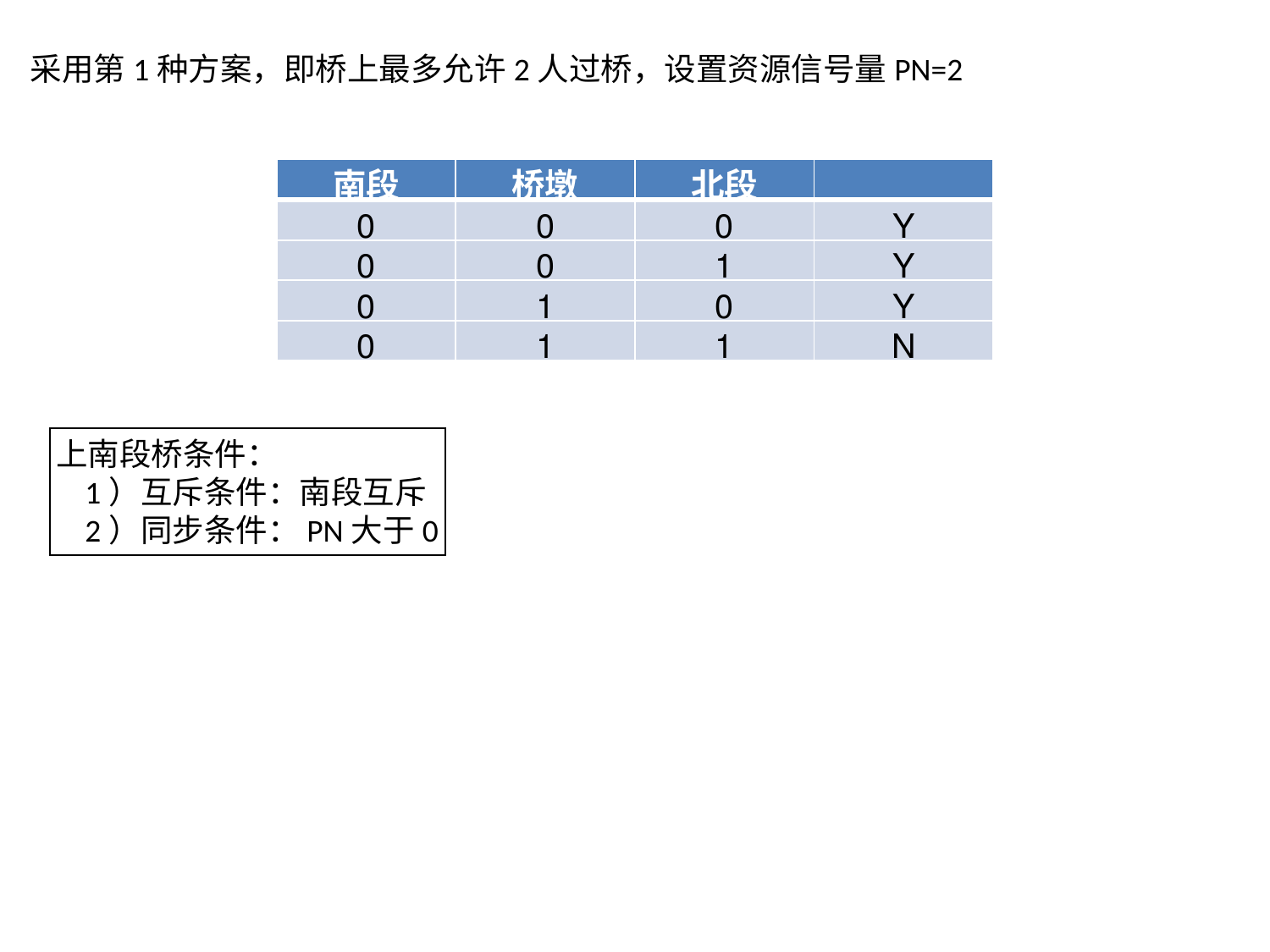

采用第1种方案，即桥上最多允许2人过桥，设置资源信号量PN=2
| 南段 | 桥墩 | 北段 |  |
| --- | --- | --- | --- |
| 0 | 0 | 0 | Y |
| 0 | 0 | 1 | Y |
| 0 | 1 | 0 | Y |
| 0 | 1 | 1 | N |
上南段桥条件：
    1）互斥条件：南段互斥
    2）同步条件：PN大于0